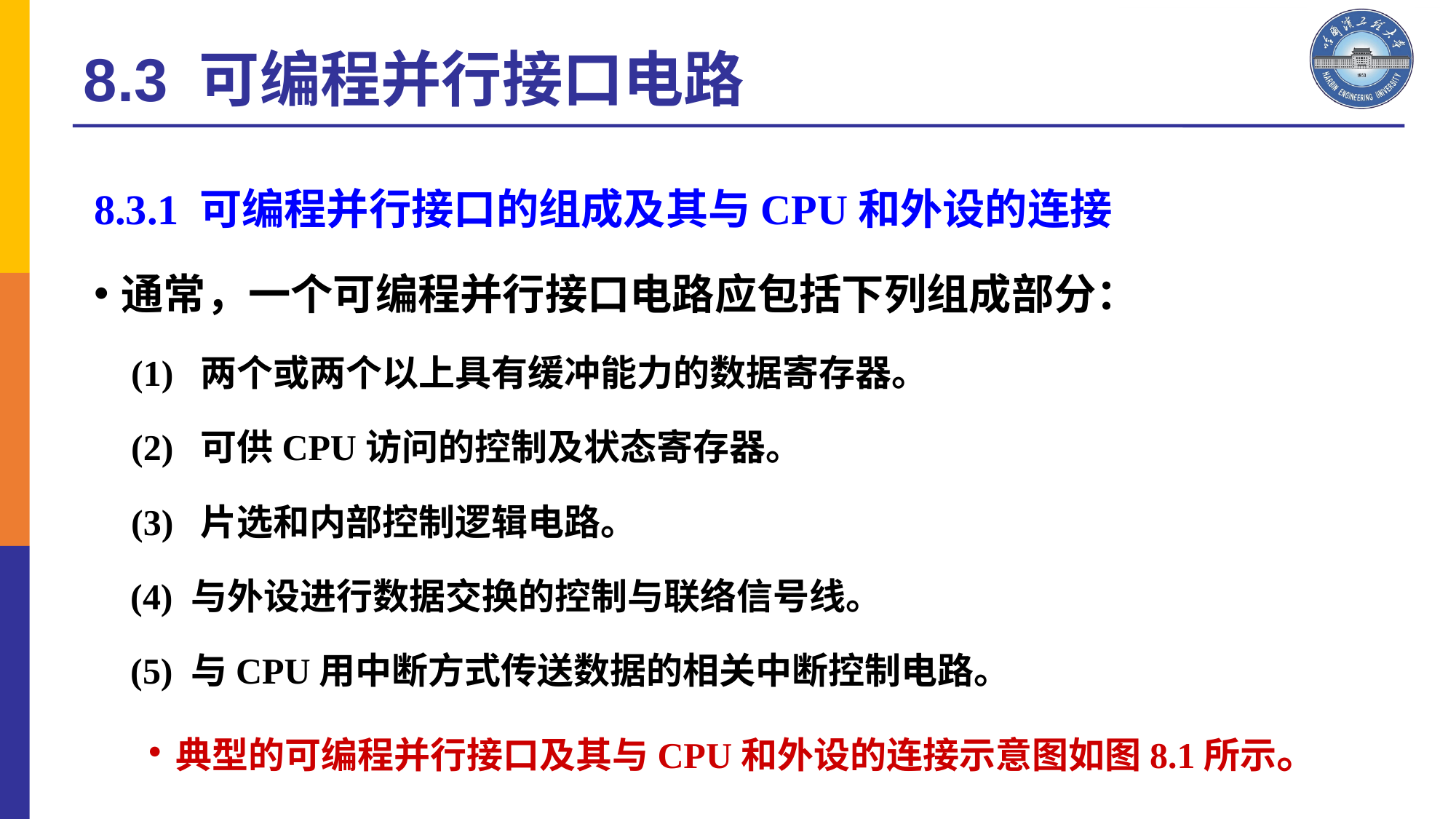

8.3 可编程并行接口电路
8.3.1 可编程并行接口的组成及其与CPU和外设的连接
通常，一个可编程并行接口电路应包括下列组成部分：
(1)  两个或两个以上具有缓冲能力的数据寄存器。
(2)  可供CPU访问的控制及状态寄存器。
(3)  片选和内部控制逻辑电路。
    (4) 与外设进行数据交换的控制与联络信号线。
    (5) 与CPU用中断方式传送数据的相关中断控制电路。
典型的可编程并行接口及其与CPU和外设的连接示意图如图8.1所示。